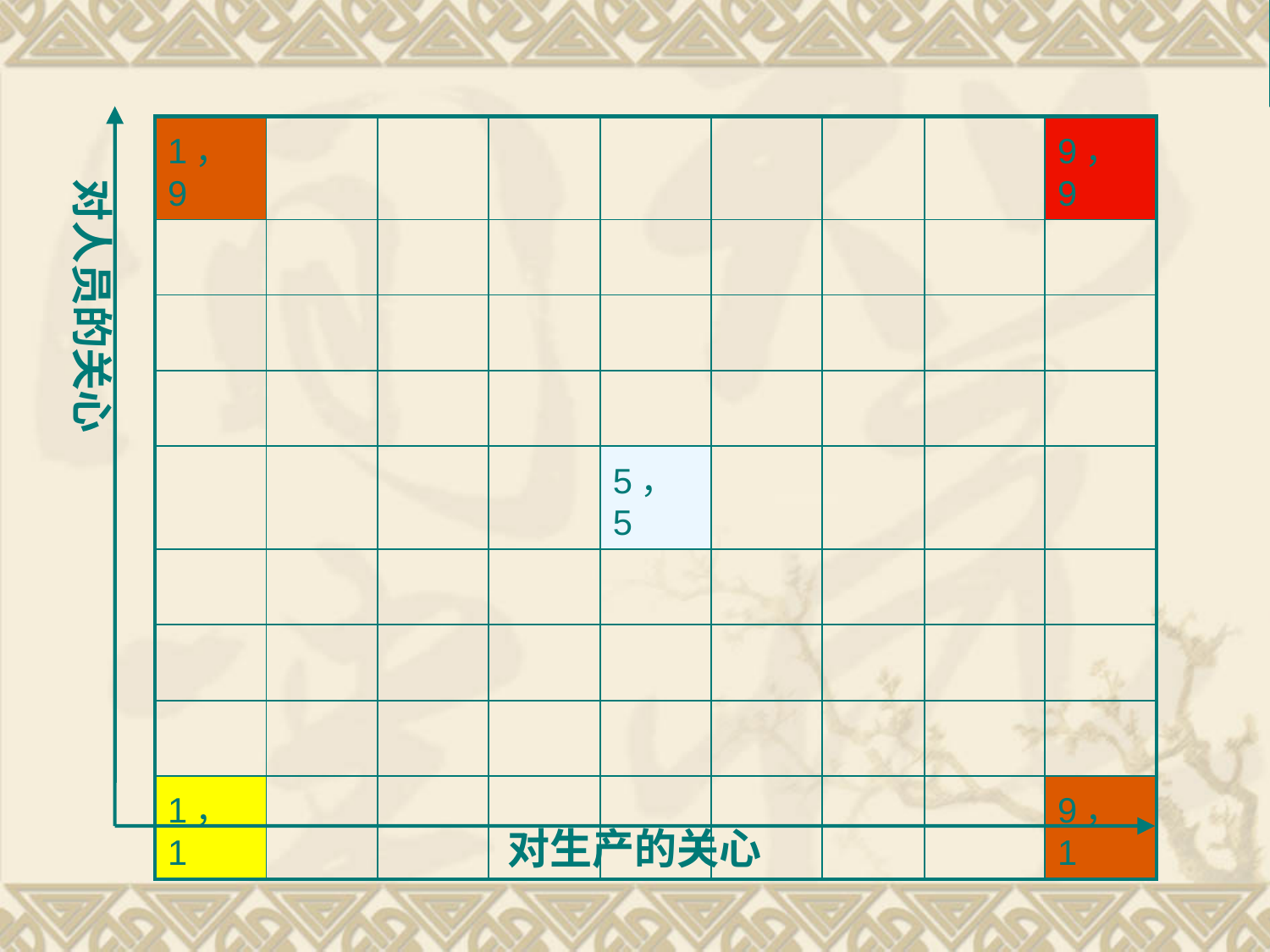

1.9型领导方式：特别关心员工，持这种方式的领导者认为，只要员工精神愉快，生产自然会好。这种管理的结果可能很脆弱，一旦和谐的人际关系受到破坏，生产业绩会随之下降。亦称乡村俱乐部型管理。
1.1型领导方式：表示领导者付出最小的努力完成工作。亦称贫乏型管理。
9.9型领导方式：表示领导者通过协调和综合工作相关活动而提高任务效率与士气。亦称团队型管理。

| 1，9 |  |  |  |  |  |  |  | 9，9 |
| --- | --- | --- | --- | --- | --- | --- | --- | --- |
|  |  |  |  |  |  |  |  |  |
|  |  |  |  |  |  |  |  |  |
|  |  |  |  |  |  |  |  |  |
|  |  |  |  | 5，5 |  |  |  |  |
|  |  |  |  |  |  |  |  |  |
|  |  |  |  |  |  |  |  |  |
|  |  |  |  |  |  |  |  |  |
| 1，1 |  |  |  |  |  |  |  | 9，1 |
9.1型领导方式：只注重任务的完成，是一种专权式的领导，下属只能奉命行事，会失去创造性或进取精神。亦称任务型管理。
对人员的关心
5.5型领导方式：既不过分重视人的因素，也不过于重视任务因素，努力保持和谐与妥协。亦称中庸之道型管理。
对生产的关心